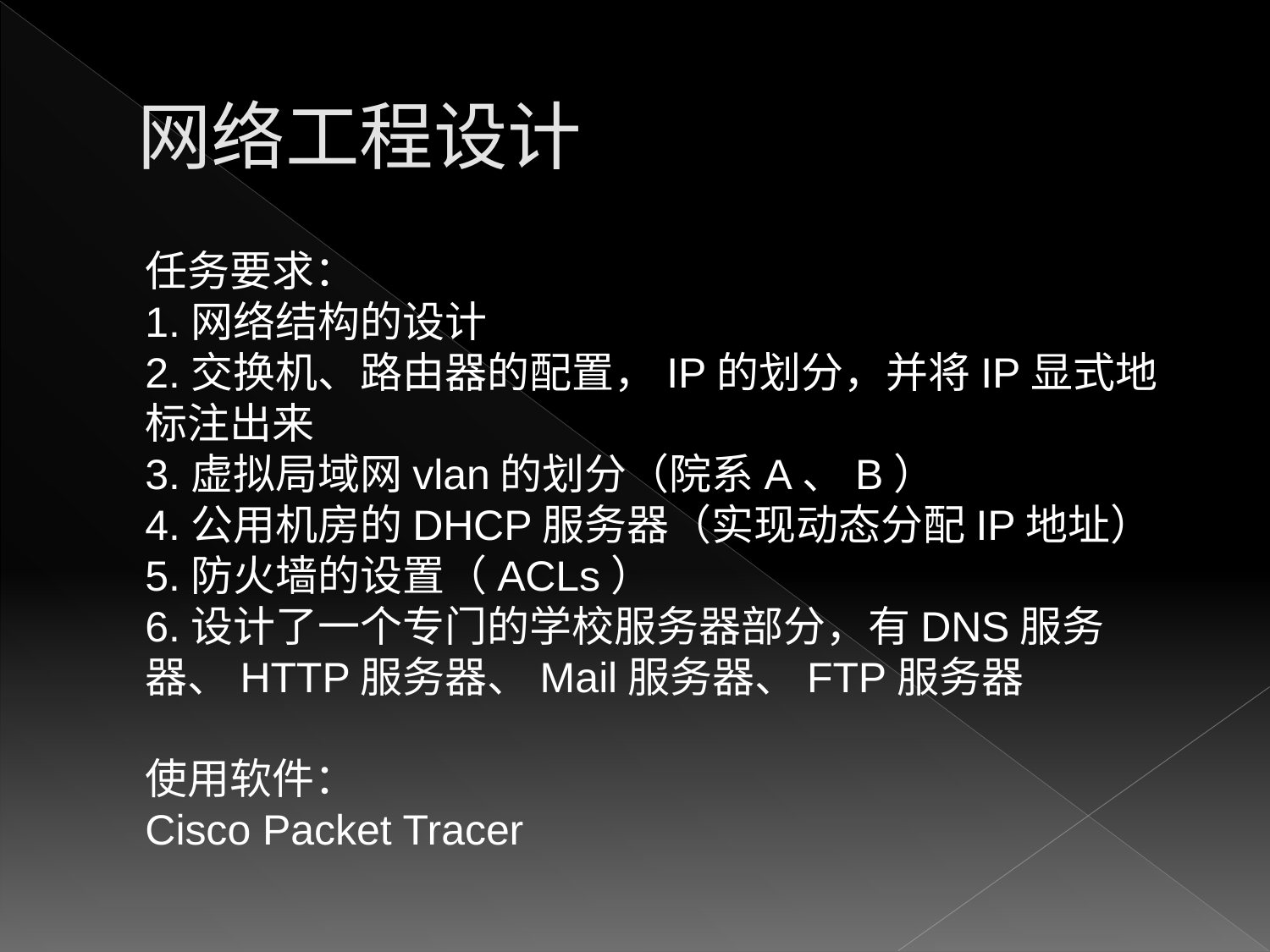

# 网络工程设计
任务要求：
1.网络结构的设计
2.交换机、路由器的配置，IP的划分，并将IP显式地标注出来
3.虚拟局域网vlan的划分（院系A、B）
4.公用机房的DHCP服务器（实现动态分配IP地址）
5.防火墙的设置（ACLs）
6.设计了一个专门的学校服务器部分，有DNS服务器、HTTP服务器、Mail服务器、FTP服务器

使用软件：
Cisco Packet Tracer